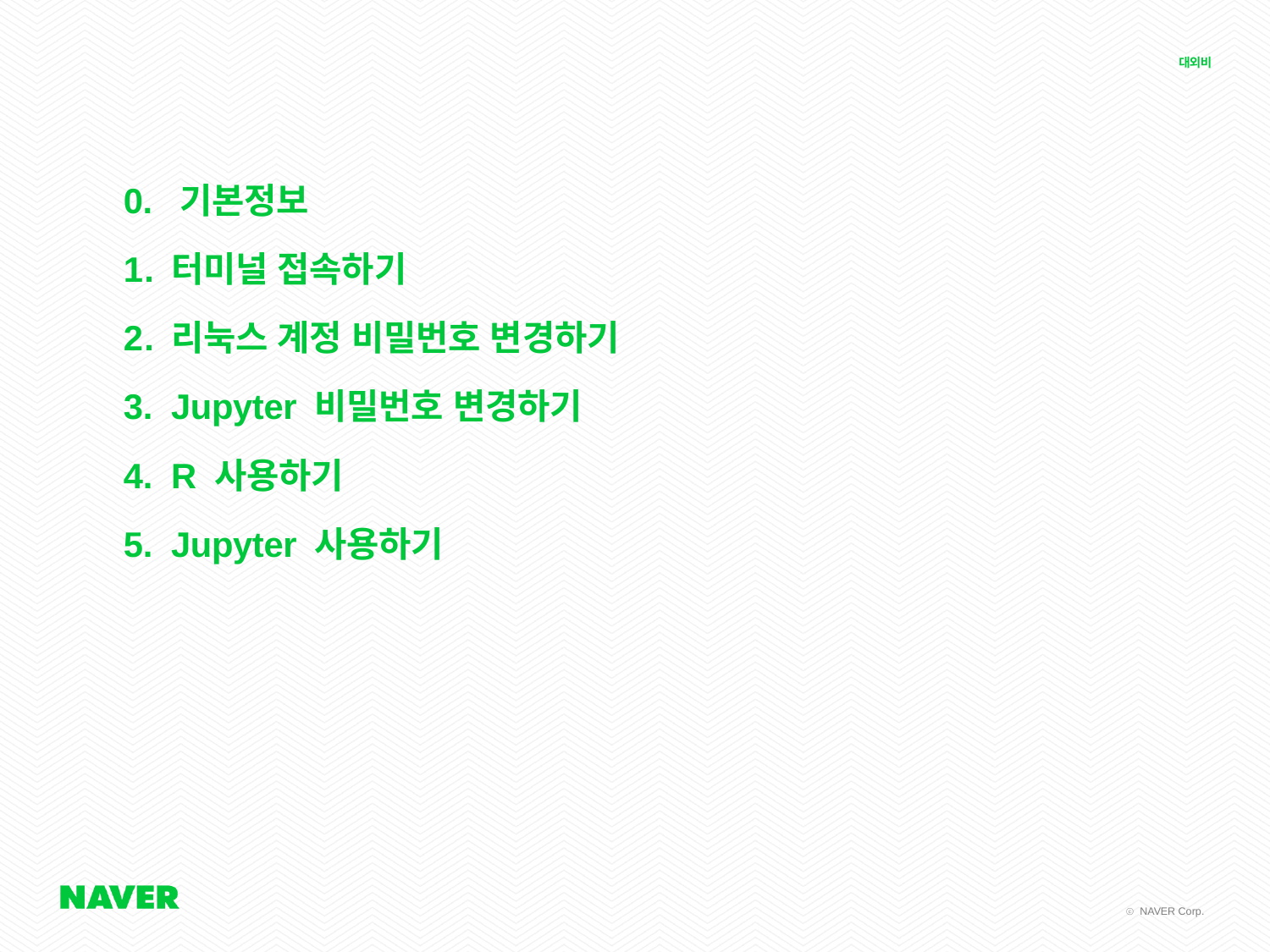

0.  기본정보
터미널 접속하기
리눅스 계정 비밀번호 변경하기
Jupyter 비밀번호 변경하기
R 사용하기
Jupyter 사용하기